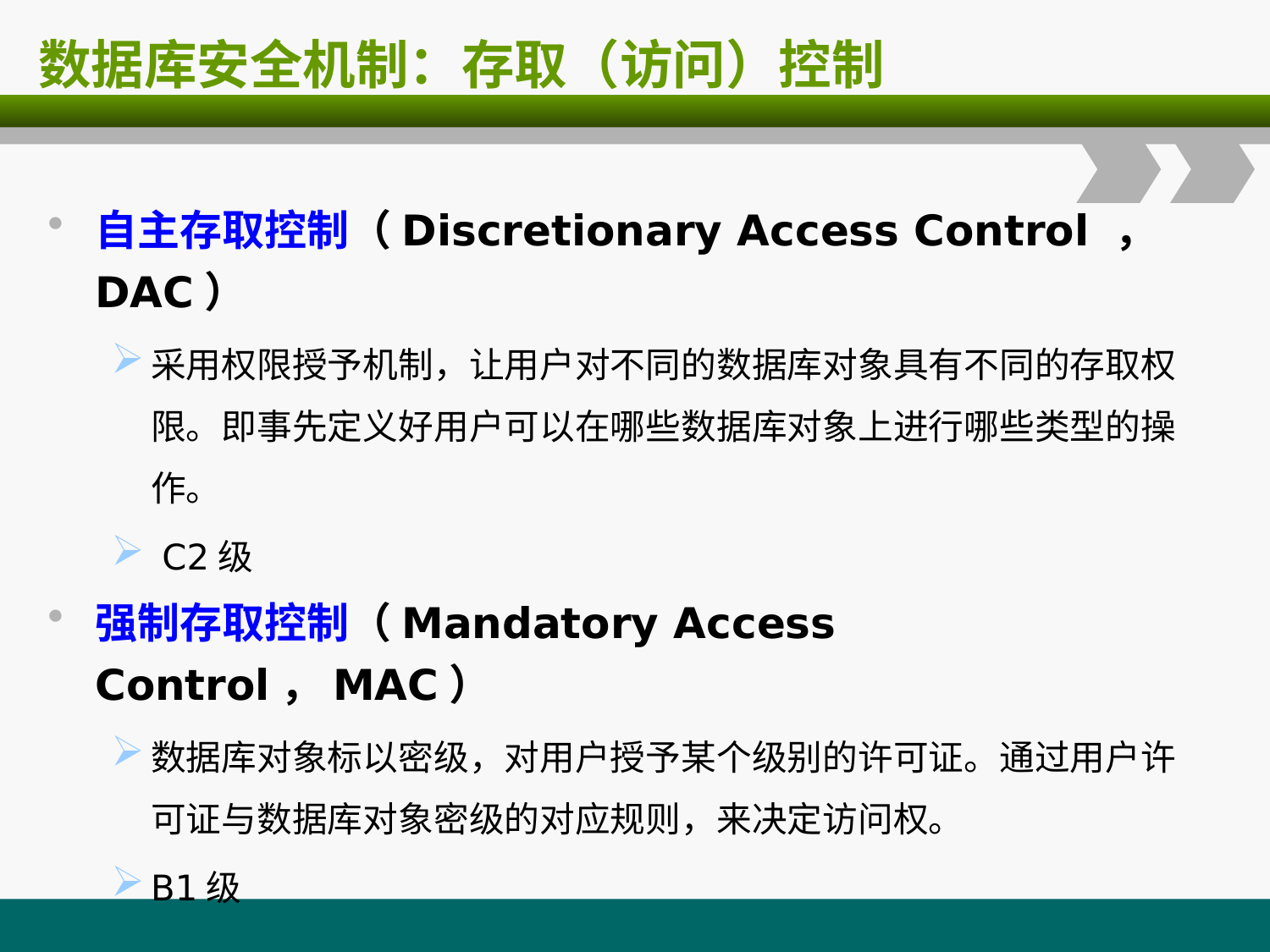

# 数据库安全机制：存取（访问）控制
自主存取控制（Discretionary Access Control ，DAC）
采用权限授予机制，让用户对不同的数据库对象具有不同的存取权限。即事先定义好用户可以在哪些数据库对象上进行哪些类型的操作。
 C2级
强制存取控制（Mandatory Access Control，MAC）
数据库对象标以密级，对用户授予某个级别的许可证。通过用户许可证与数据库对象密级的对应规则，来决定访问权。
B1级